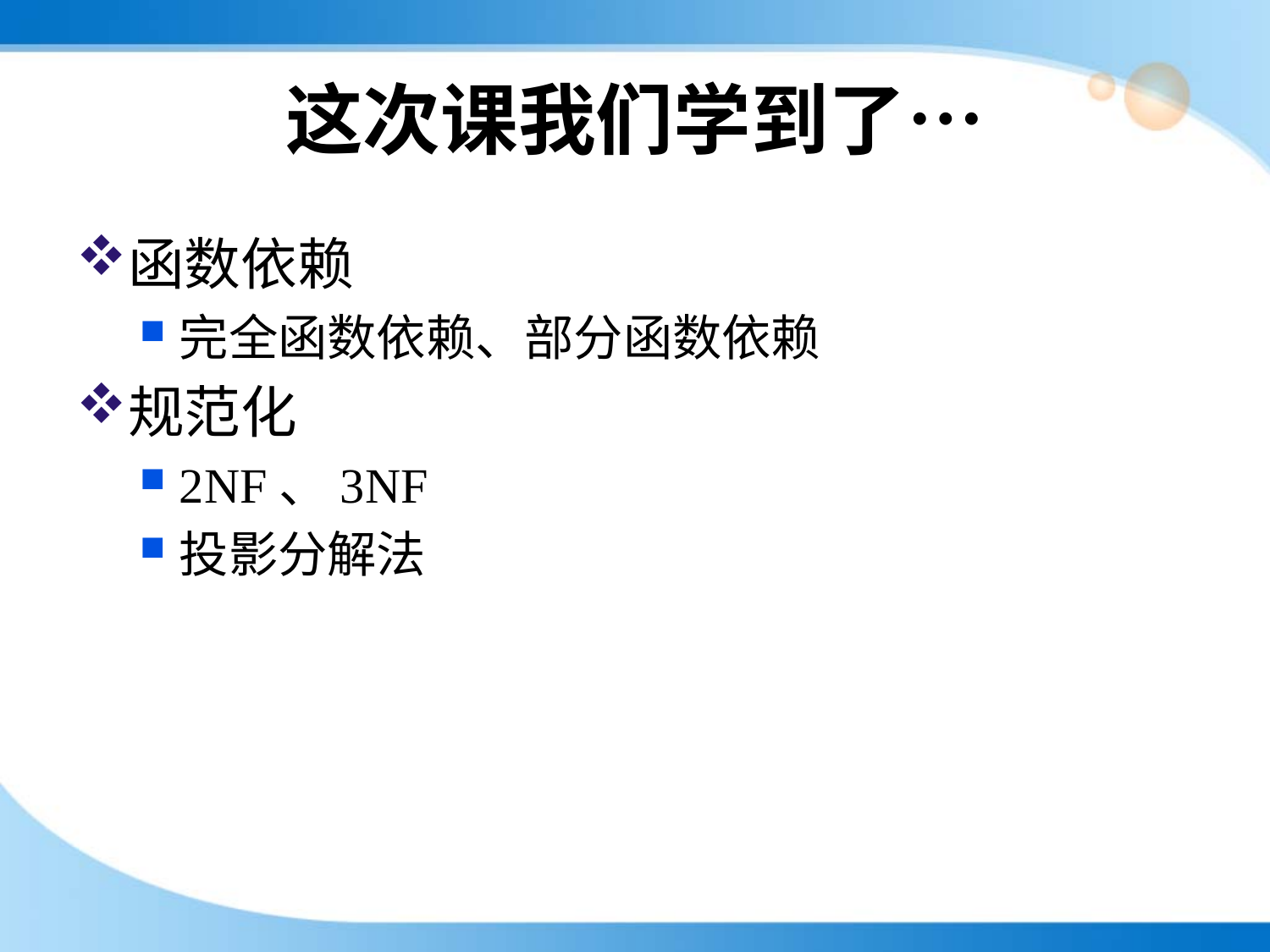

# 这次课我们学到了…
函数依赖
完全函数依赖、部分函数依赖
规范化
2NF、3NF
投影分解法